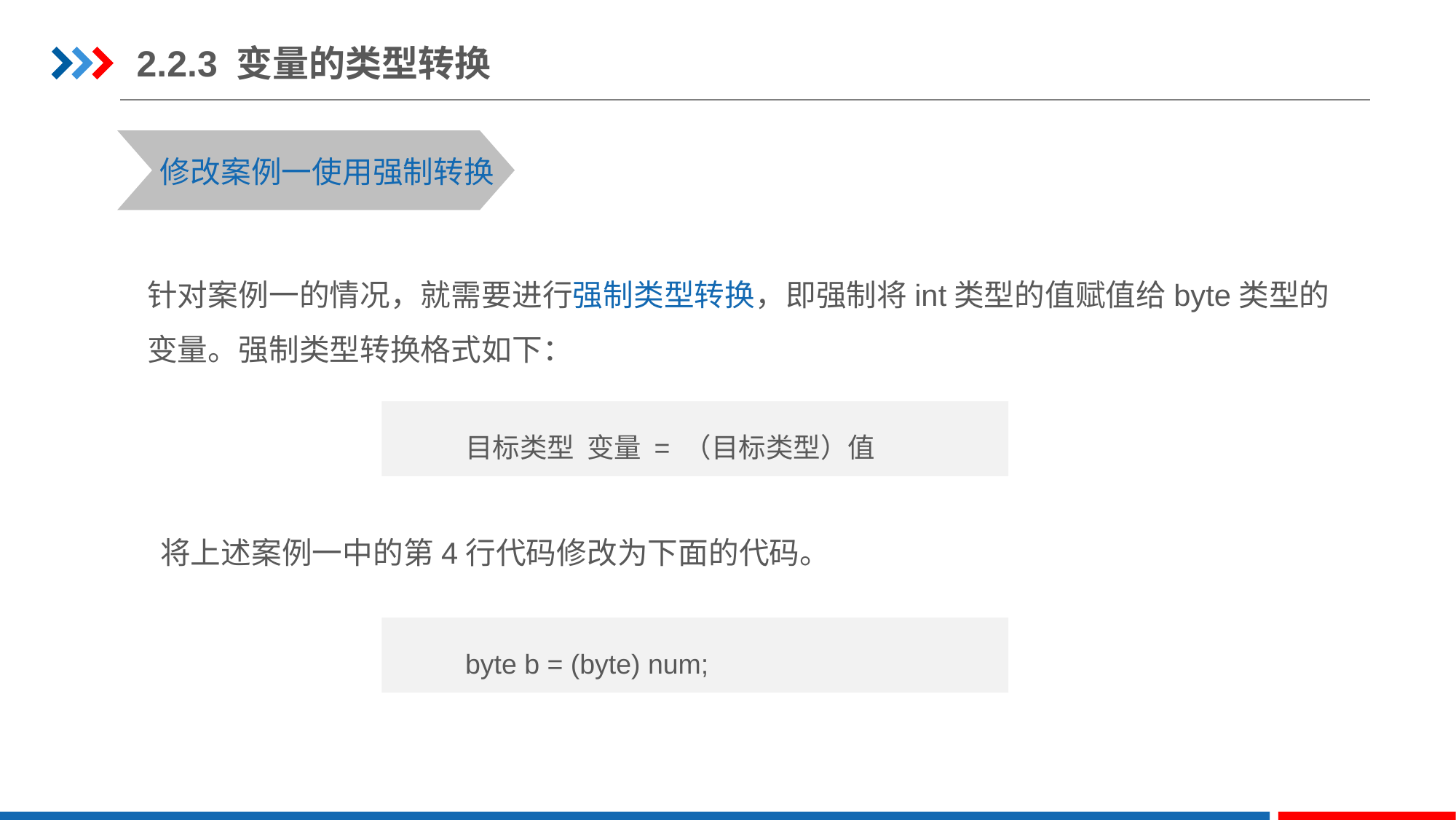

2.2.3 变量的类型转换

修改案例一使用强制转换
针对案例一的情况，就需要进行强制类型转换，即强制将int类型的值赋值给byte类型的变量。强制类型转换格式如下：
目标类型  变量 = （目标类型）值
将上述案例一中的第4行代码修改为下面的代码。
byte b = (byte) num;